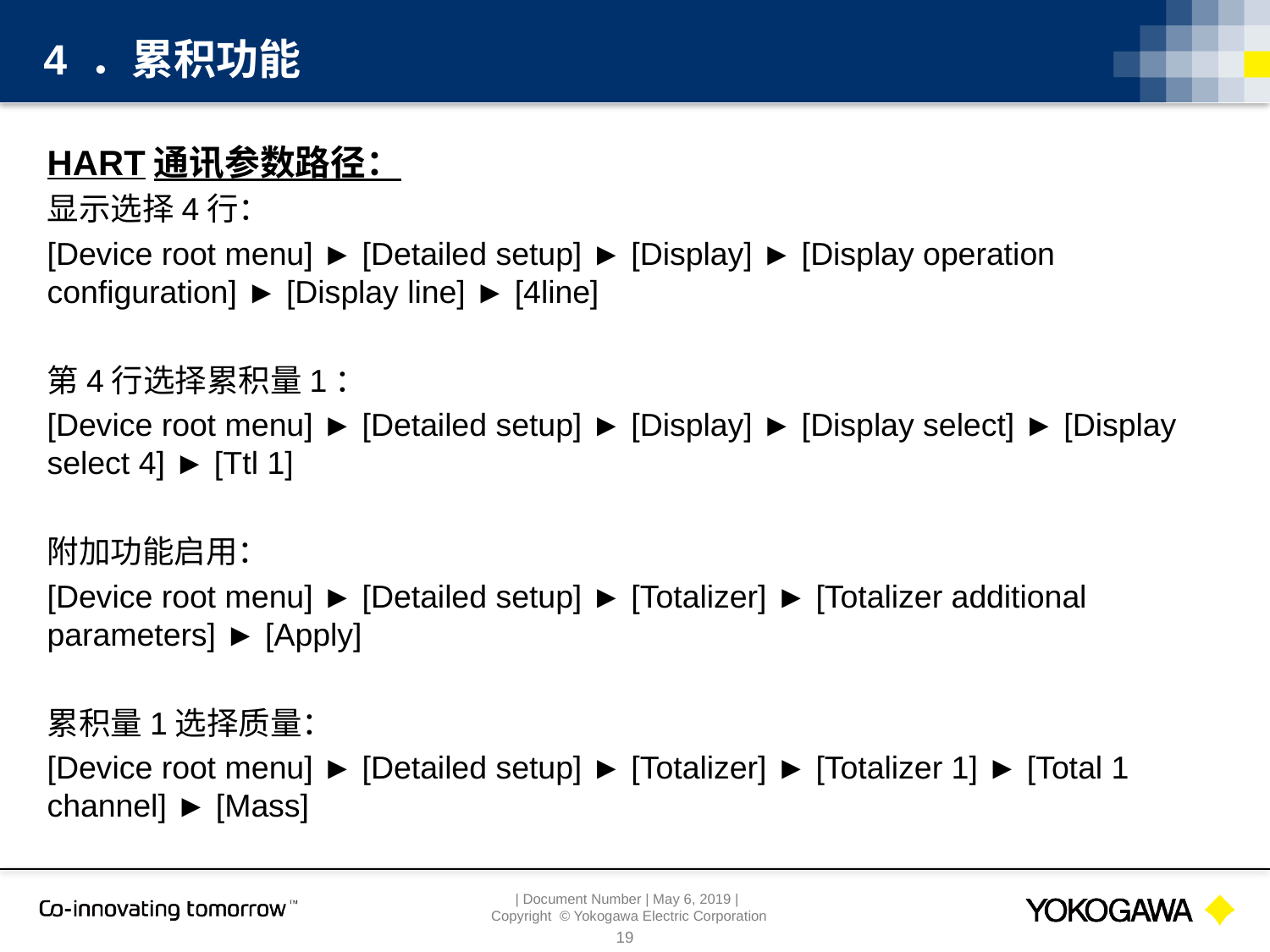

4 ．累积功能
HART通讯参数路径：
显示选择4行：
[Device root menu] ► [Detailed setup] ► [Display] ► [Display operation configuration] ► [Display line] ► [4line]

第4行选择累积量1：
[Device root menu] ► [Detailed setup] ► [Display] ► [Display select] ► [Display select 4] ► [Ttl 1]

附加功能启用：
[Device root menu] ► [Detailed setup] ► [Totalizer] ► [Totalizer additional parameters] ► [Apply]

累积量1选择质量：
[Device root menu] ► [Detailed setup] ► [Totalizer] ► [Totalizer 1] ► [Total 1 channel] ► [Mass]